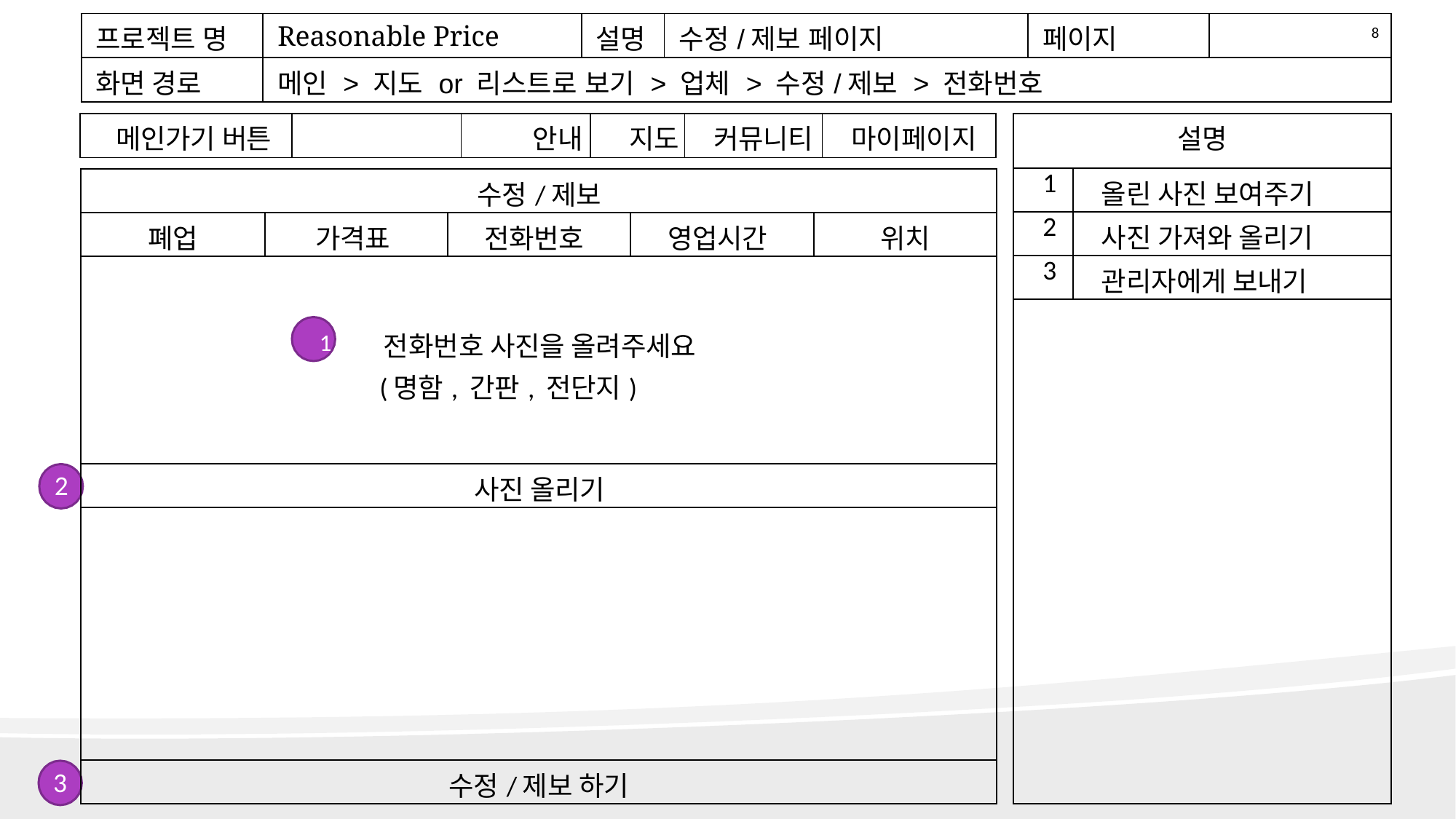

| 프로젝트 명 | Reasonable Price | 설명 | 수정/제보 페이지 | 페이지 | 8 |
| --- | --- | --- | --- | --- | --- |
| 화면 경로 | 메인 > 지도 or 리스트로 보기 > 업체 > 수정/제보 > 전화번호 |  |  |  |  |
| 설명 |  |
| --- | --- |
| 1 | 올린 사진 보여주기 |
| 2 | 사진 가져와 올리기 |
| 3 | 관리자에게 보내기 |
|  |  |
| 메인가기 버튼 |  | 안내 | 지도 | 커뮤니티 | 마이페이지 |
| --- | --- | --- | --- | --- | --- |
| 수정/제보 |  |  |  |  |
| --- | --- | --- | --- | --- |
| 폐업 | 가격표 | 전화번호 | 영업시간 | 위치 |
| 1 전화번호 사진을 올려주세요 (명함, 간판, 전단지) |  |  |  |  |
| 사진 올리기 |  |  |  |  |
|  |  |  |  |  |
| 수정/제보 하기 |  |  |  |  |
1

2

3